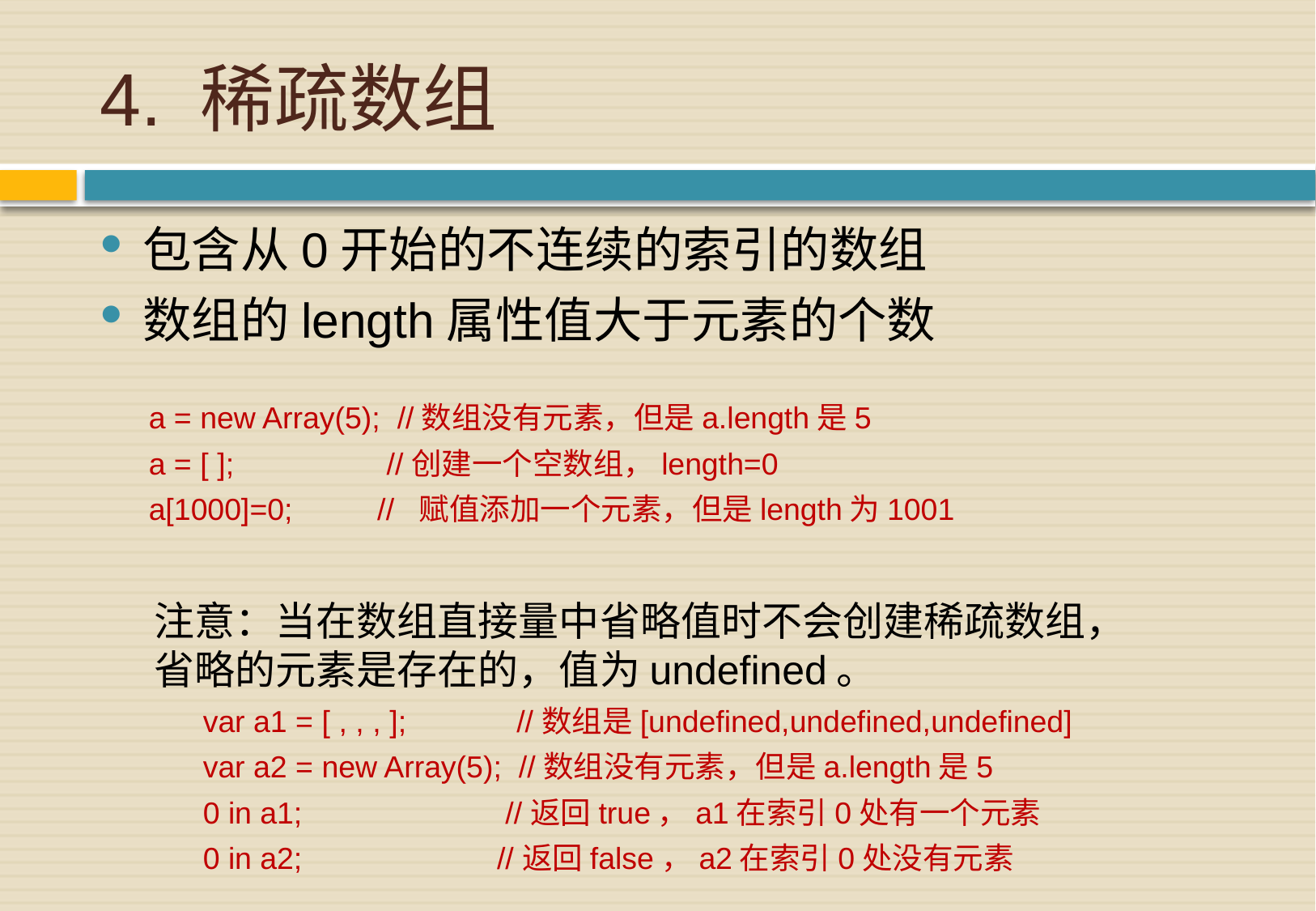

# 4. 稀疏数组
包含从0开始的不连续的索引的数组
数组的length属性值大于元素的个数

a = new Array(5);  //数组没有元素，但是a.length是5
a = [ ];                  //创建一个空数组，length=0
a[1000]=0;          //  赋值添加一个元素，但是length为1001
注意：当在数组直接量中省略值时不会创建稀疏数组，省略的元素是存在的，值为undefined。
var a1 = [ , , , ];             //数组是[undefined,undefined,undefined]
var a2 = new Array(5);  //数组没有元素，但是a.length是5
0 in a1;                        //返回true，a1在索引0处有一个元素
0 in a2;                       //返回false，a2在索引0处没有元素